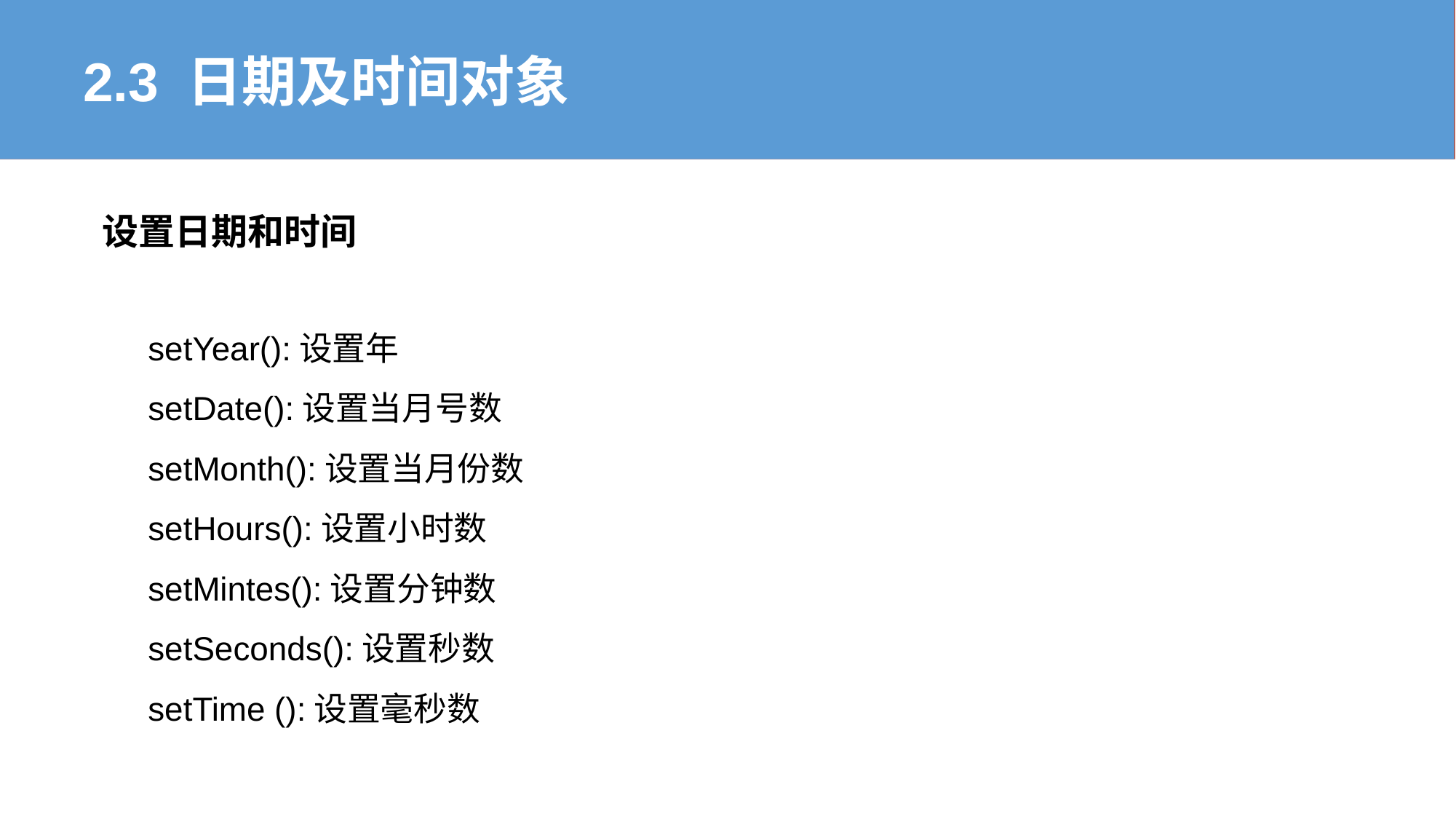

2.3 日期及时间对象

设置日期和时间
　setYear():设置年
　setDate():设置当月号数
　setMonth():设置当月份数
　setHours():设置小时数
　setMintes():设置分钟数
　setSeconds():设置秒数
　setTime ():设置毫秒数